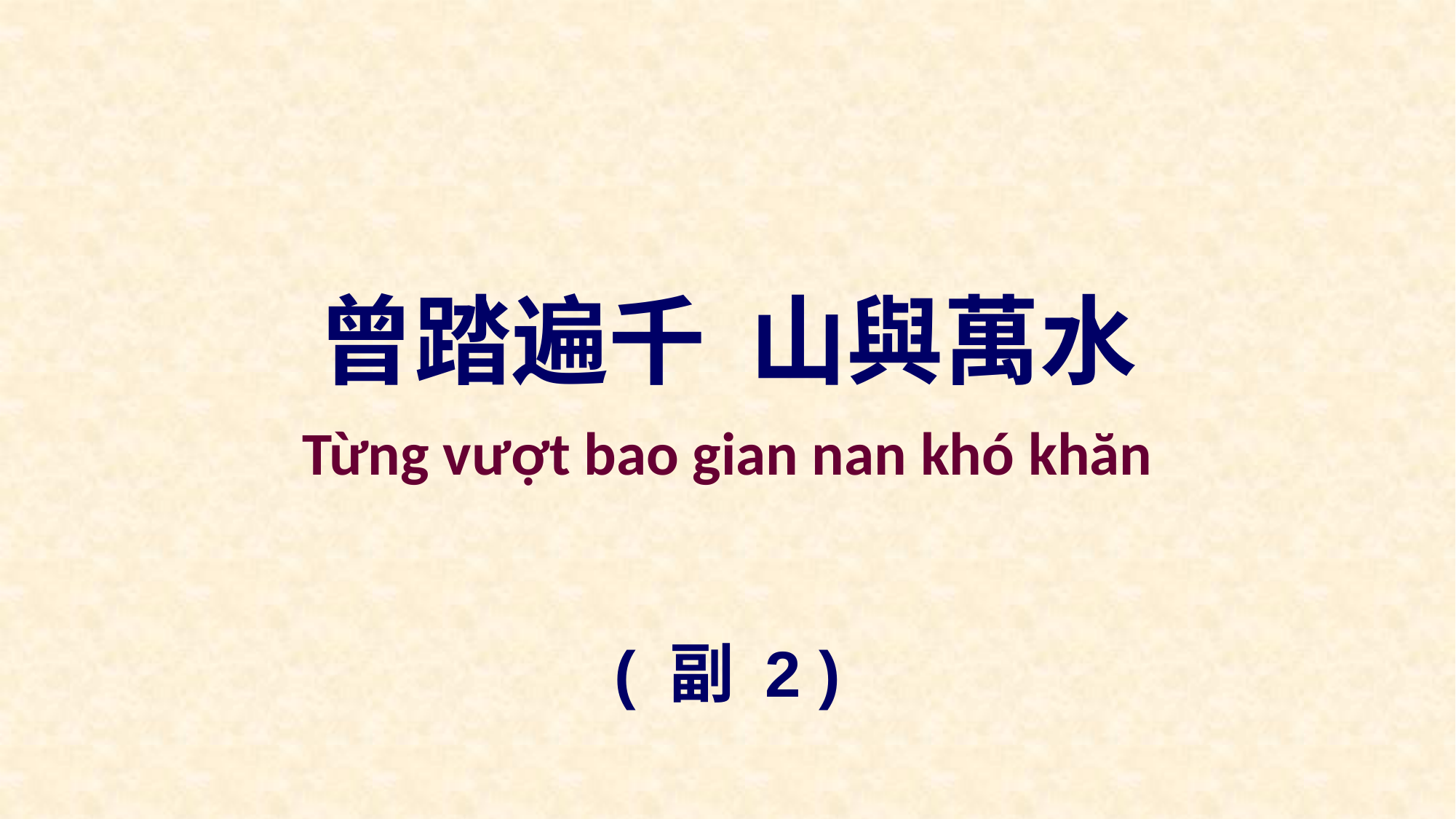

曾踏遍千  山與萬水
Từng vượt bao gian nan khó khăn
( 副 2 )